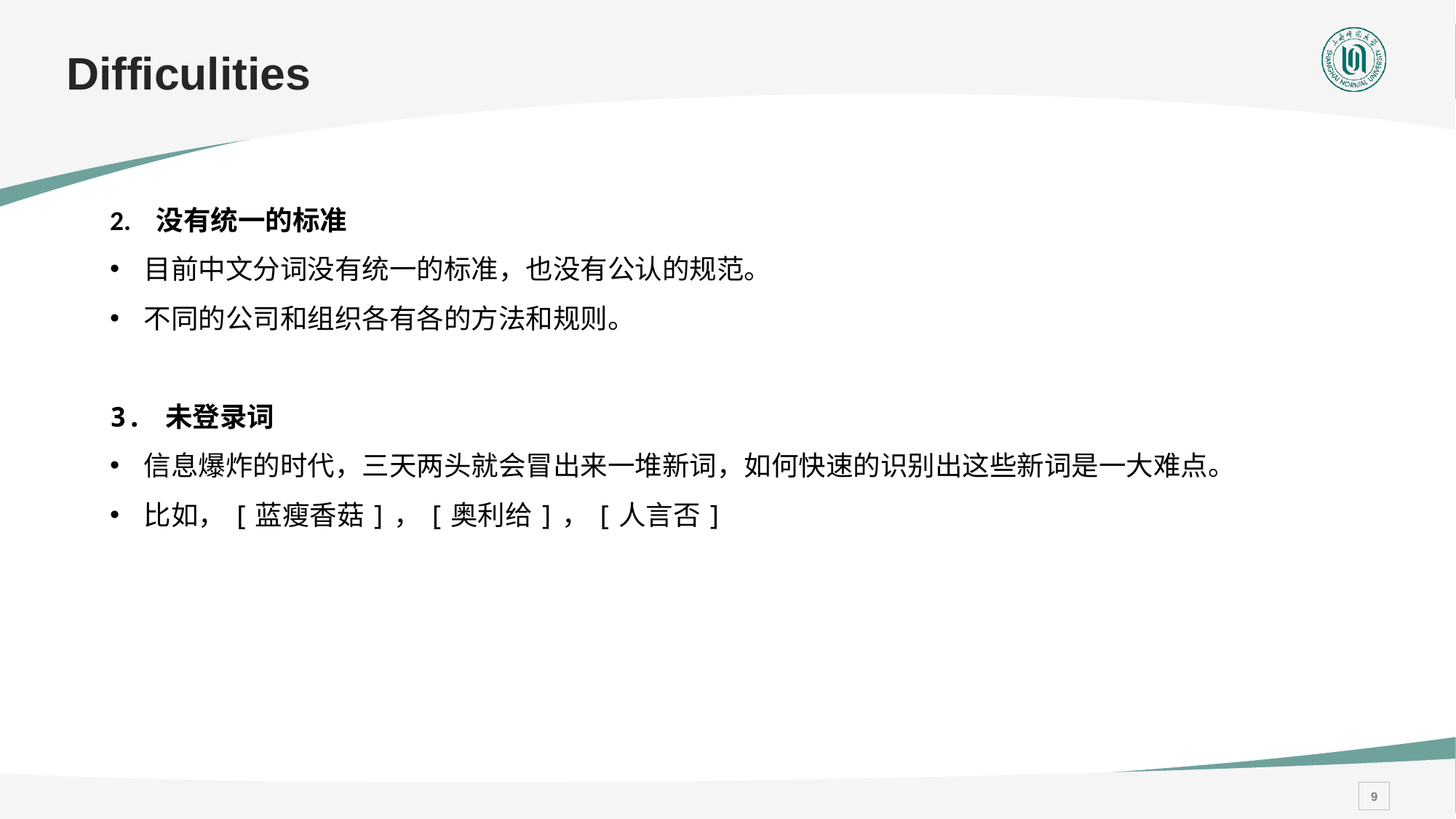

# Difficulities
2.   没有统一的标准
目前中文分词没有统一的标准，也没有公认的规范。
不同的公司和组织各有各的方法和规则。

3. 未登录词
信息爆炸的时代，三天两头就会冒出来一堆新词，如何快速的识别出这些新词是一大难点。
比如，[蓝瘦香菇]，[奥利给]，[人言否]